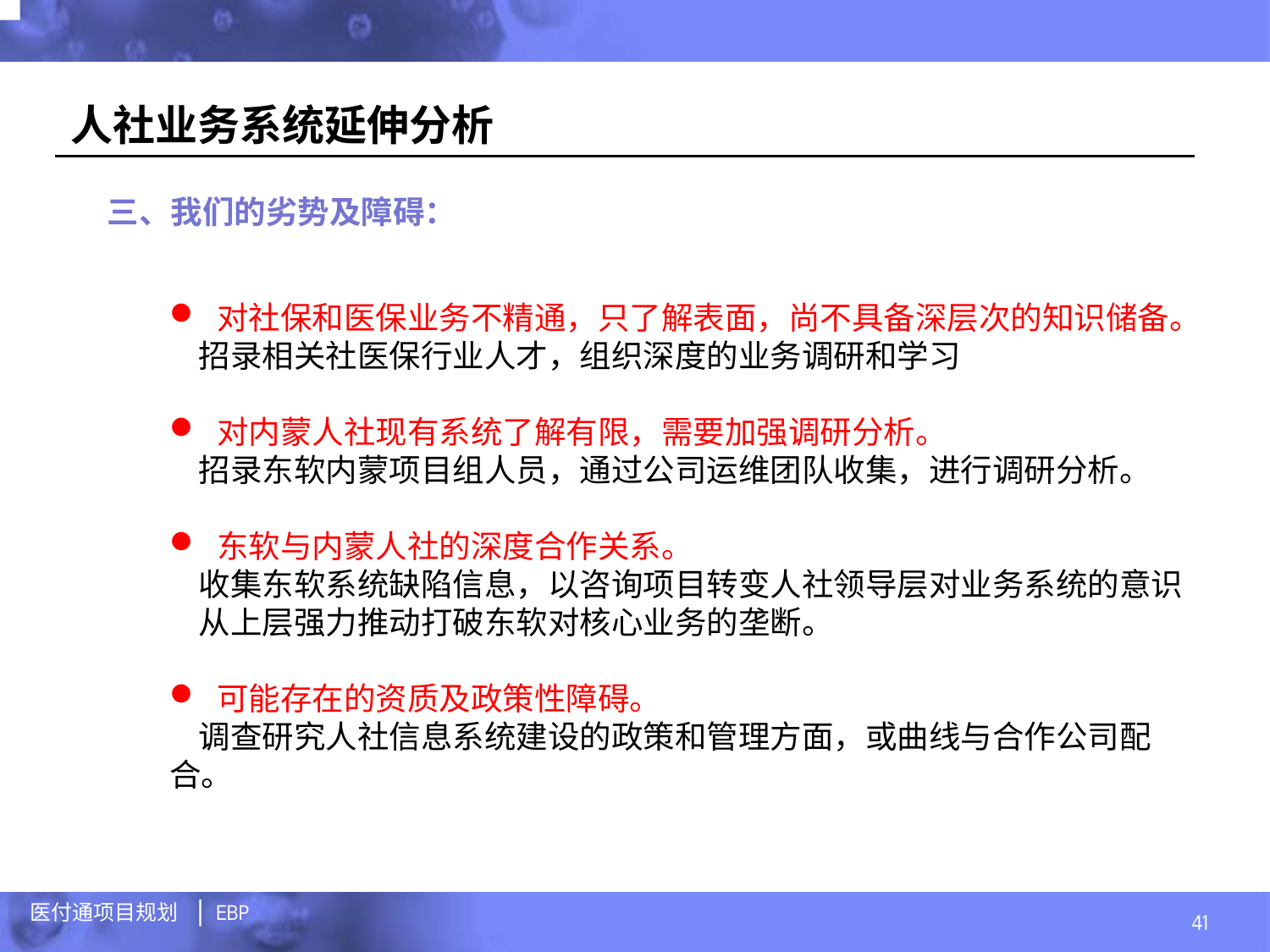

人社业务系统延伸分析
三、我们的劣势及障碍：
对社保和医保业务不精通，只了解表面，尚不具备深层次的知识储备。
   招录相关社医保行业人才，组织深度的业务调研和学习

对内蒙人社现有系统了解有限，需要加强调研分析。
   招录东软内蒙项目组人员，通过公司运维团队收集，进行调研分析。

东软与内蒙人社的深度合作关系。
   收集东软系统缺陷信息，以咨询项目转变人社领导层对业务系统的意识
   从上层强力推动打破东软对核心业务的垄断。

可能存在的资质及政策性障碍。
   调查研究人社信息系统建设的政策和管理方面，或曲线与合作公司配合。
41